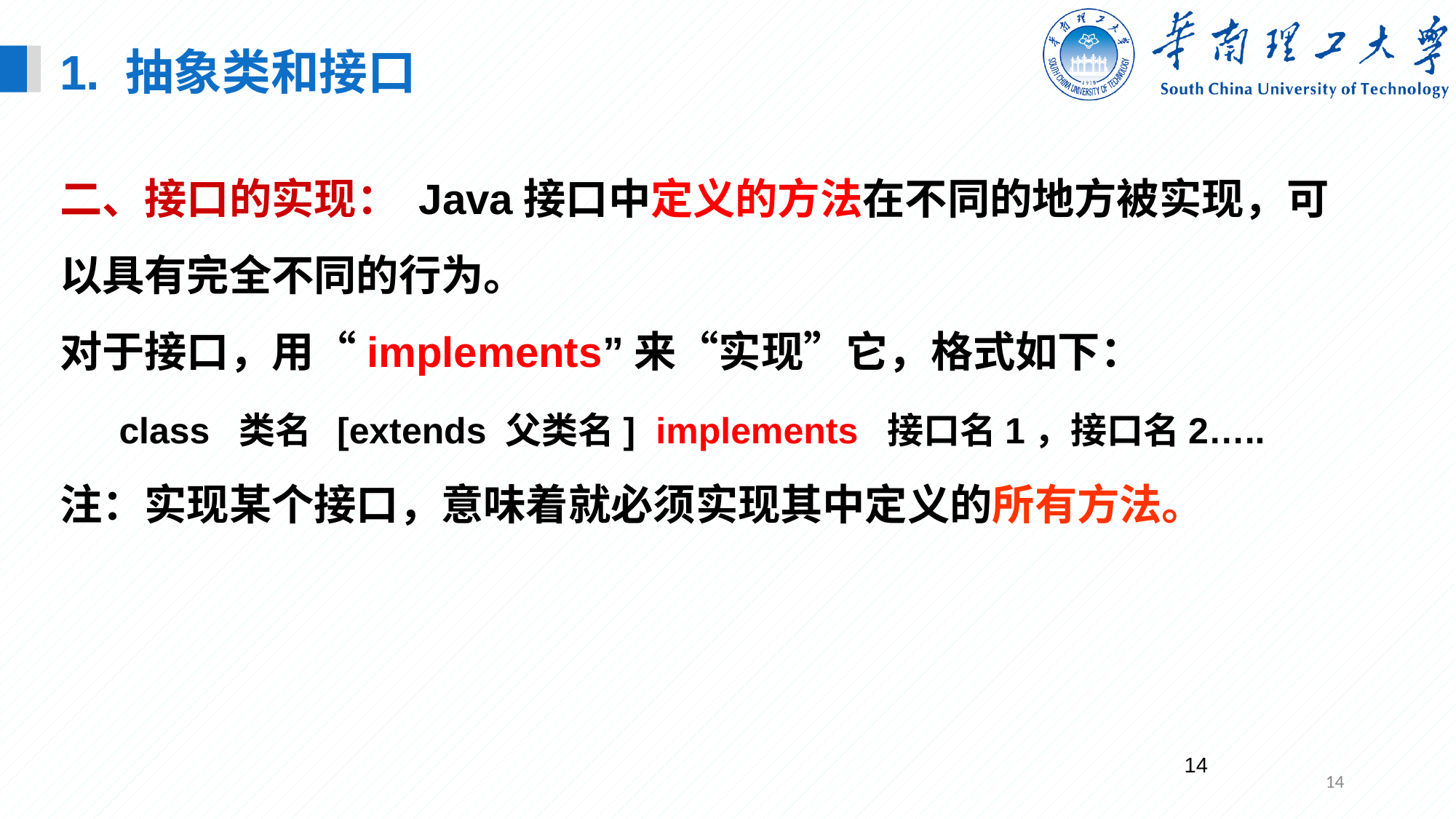

1. 抽象类和接口
二、接口的实现： Java接口中定义的方法在不同的地方被实现，可以具有完全不同的行为。
对于接口，用“implements”来“实现”它，格式如下：
     class  类名  [extends 父类名]  implements  接口名1，接口名2…..
注：实现某个接口，意味着就必须实现其中定义的所有方法。

14
14